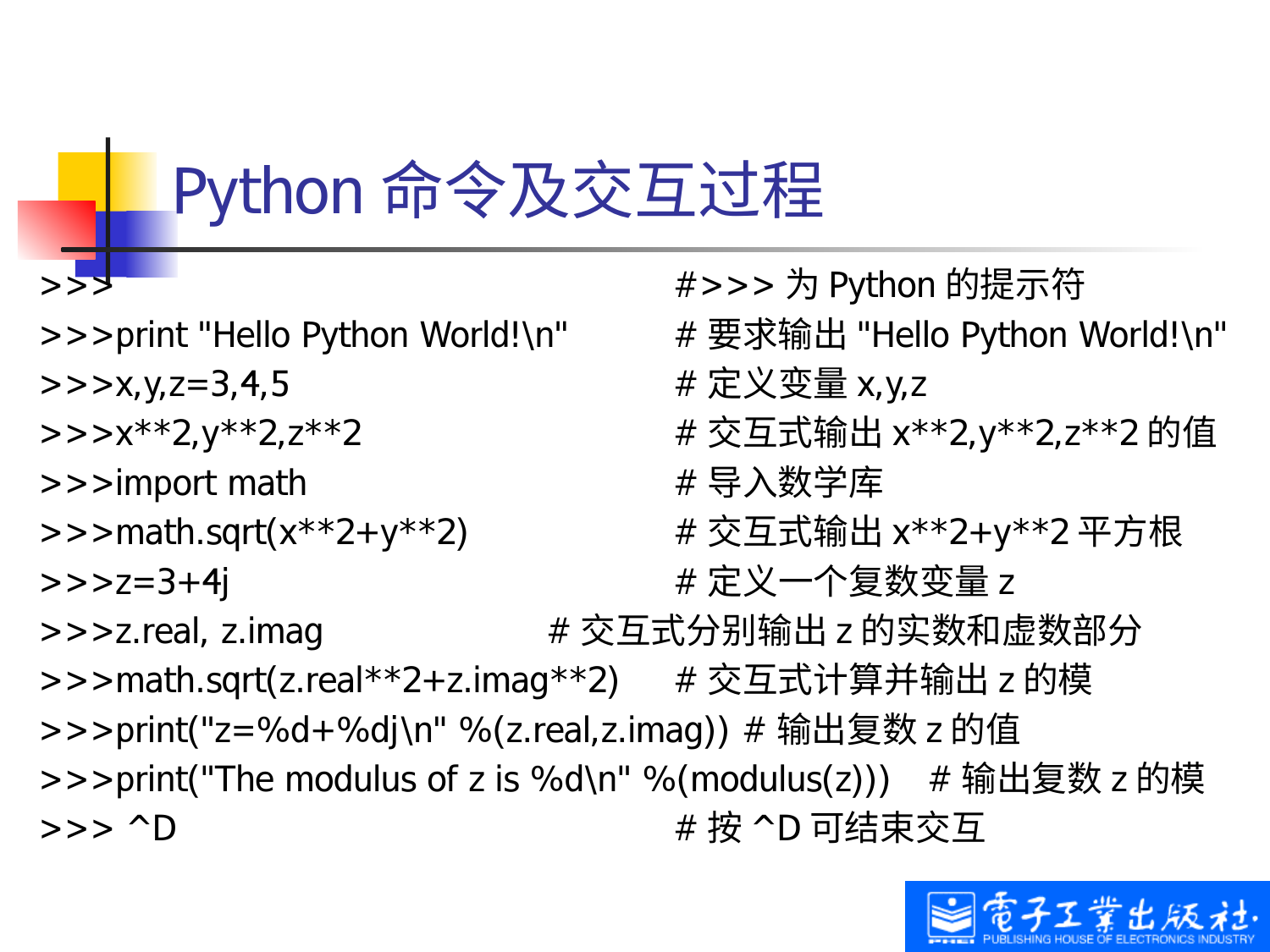

# Python命令及交互过程
>>> 					#>>>为Python的提示符
>>>print "Hello Python World!\n"  	#要求输出"Hello Python World!\n"
>>>x,y,z=3,4,5 			#定义变量x,y,z
>>>x**2,y**2,z**2 			#交互式输出x**2,y**2,z**2的值
>>>import math 			#导入数学库
>>>math.sqrt(x**2+y**2) 		#交互式输出x**2+y**2平方根
>>>z=3+4j 				#定义一个复数变量z
>>>z.real, z.imag 		#交互式分别输出z的实数和虚数部分
>>>math.sqrt(z.real**2+z.imag**2) 	#交互式计算并输出z的模
>>>print("z=%d+%dj\n" %(z.real,z.imag)) #输出复数z的值
>>>print("The modulus of z is %d\n" %(modulus(z))) 	#输出复数z的模
>>> ^D 				#按^D可结束交互